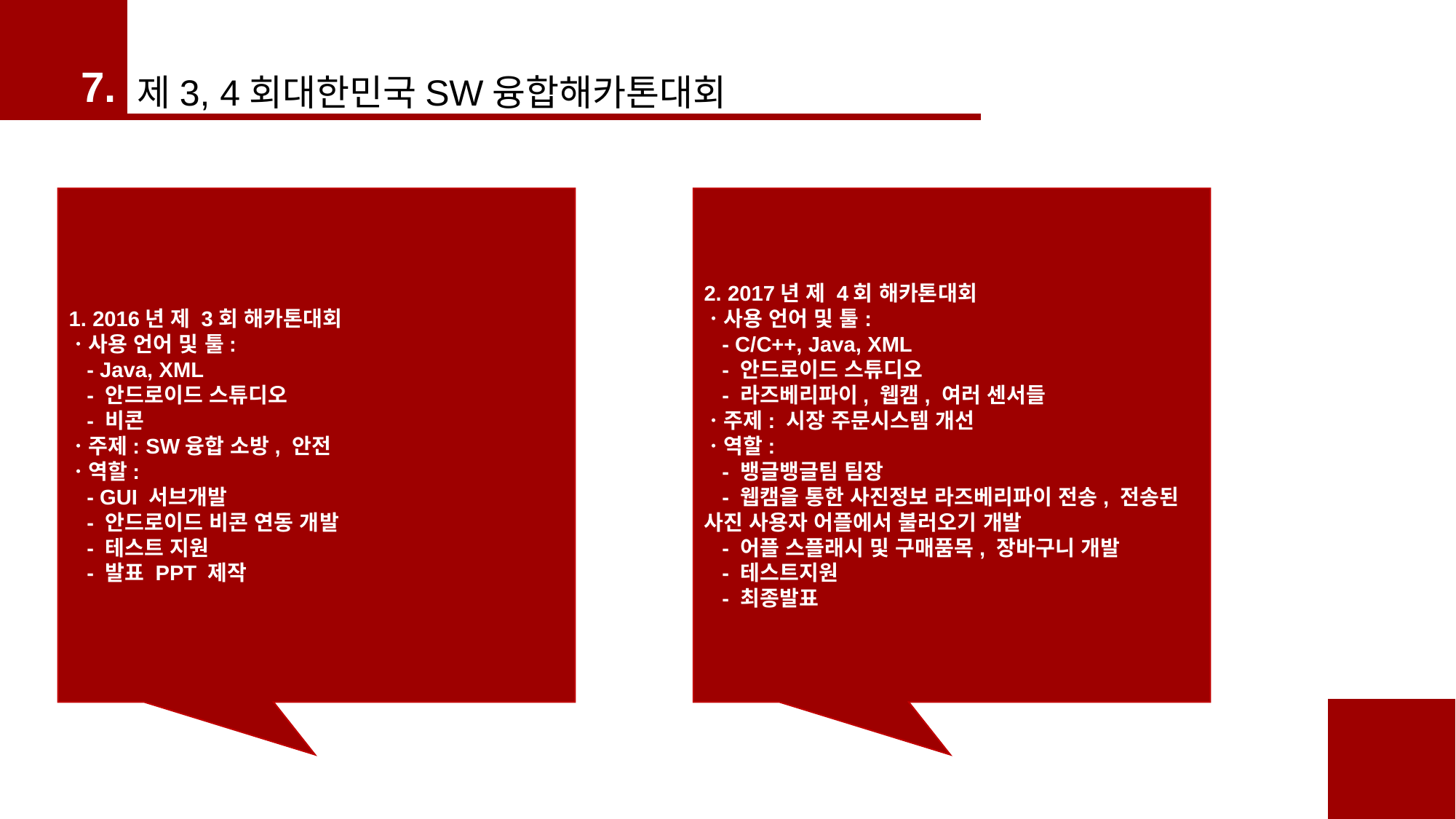

7.
제3, 4회대한민국SW융합해카톤대회
1. 2016년 제 3회 해카톤대회
ㆍ사용 언어 및 툴:
   - Java, XML
   - 안드로이드 스튜디오
   - 비콘
ㆍ주제: SW융합 소방, 안전
ㆍ역할:
   - GUI 서브개발
   - 안드로이드 비콘 연동 개발
   - 테스트 지원
   - 발표 PPT 제작
2. 2017년 제 4회 해카톤대회
ㆍ사용 언어 및 툴:
   - C/C++, Java, XML
   - 안드로이드 스튜디오
   - 라즈베리파이, 웹캠, 여러 센서들
ㆍ주제: 시장 주문시스템 개선
ㆍ역할:
   - 뱅글뱅글팀 팀장
   - 웹캠을 통한 사진정보 라즈베리파이 전송, 전송된 사진 사용자 어플에서 불러오기 개발
   - 어플 스플래시 및 구매품목, 장바구니 개발
   - 테스트지원
   - 최종발표